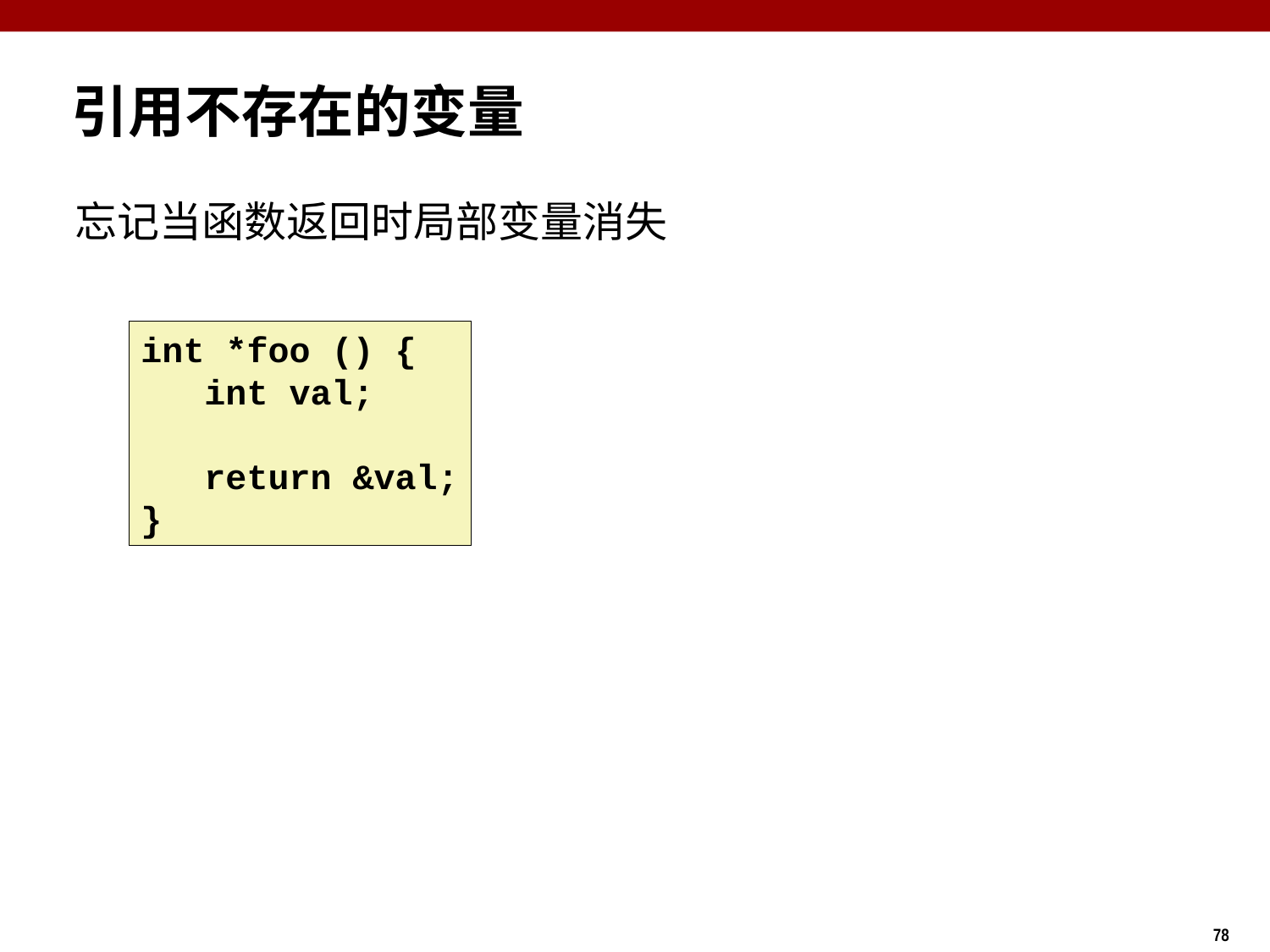

引用不存在的变量
忘记当函数返回时局部变量消失

int *foo () {
   int val;

   return &val;
}